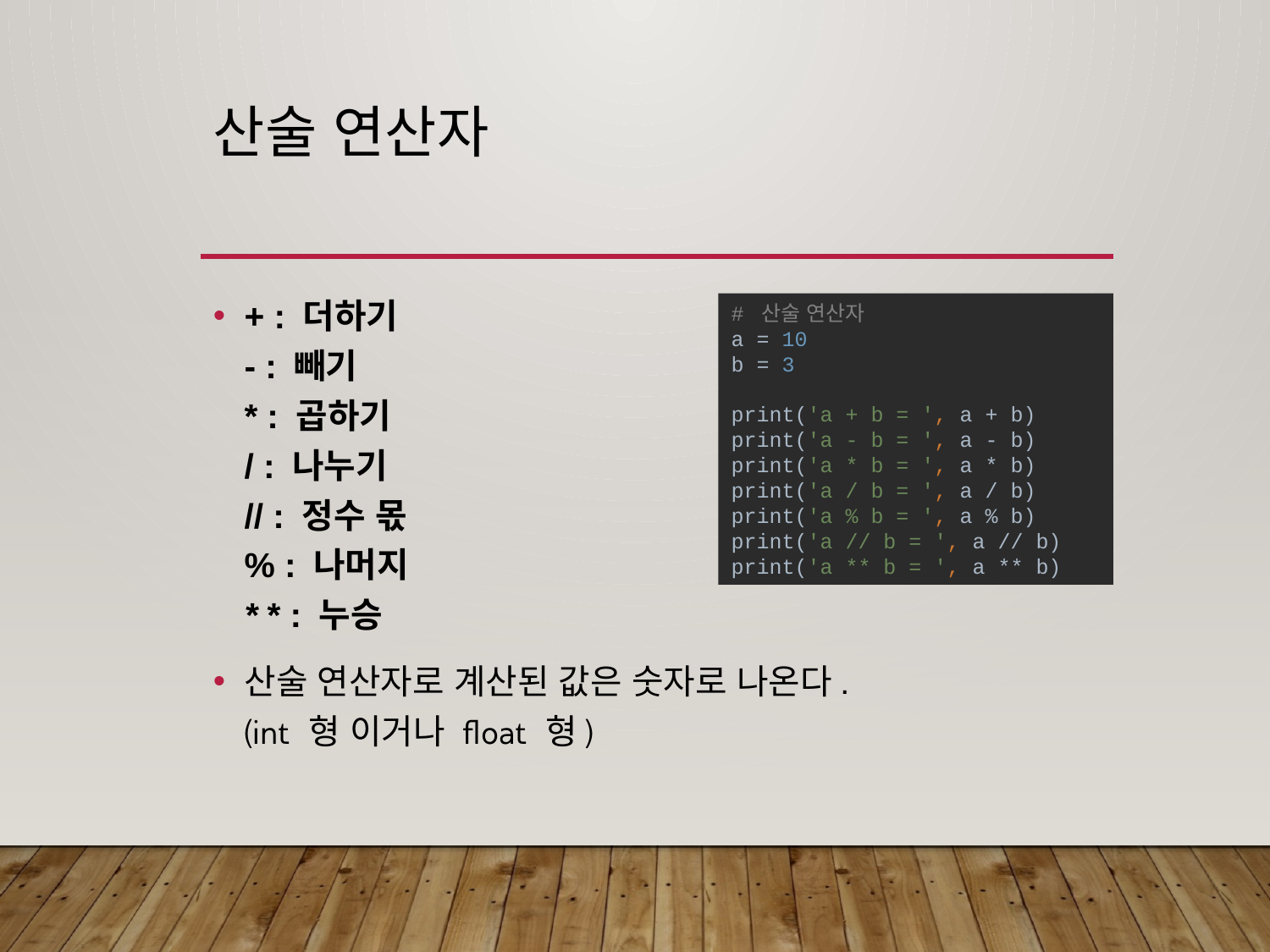

# 산술 연산자
+ : 더하기
- : 빼기
* : 곱하기
/ : 나누기
// : 정수 몫
% : 나머지
* * : 누승
산술 연산자로 계산된 값은 숫자로 나온다.
(int 형 이거나 float 형)
# 산술 연산자 a = 10 b = 3 print('a + b = ', a + b) print('a - b = ', a - b) print('a * b = ', a * b) print('a / b = ', a / b) print('a % b = ', a % b) print('a // b = ', a // b) print('a ** b = ', a ** b)